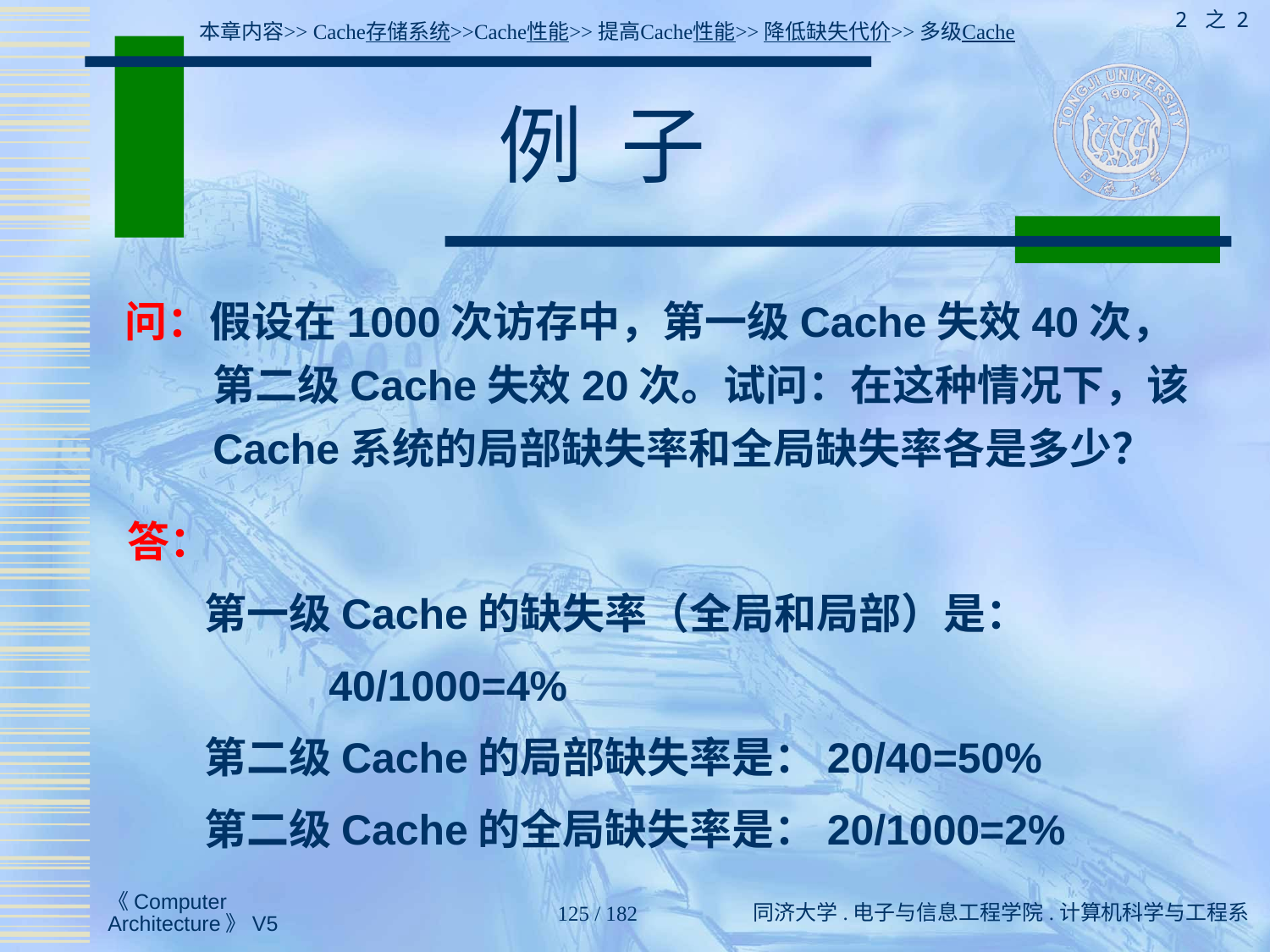

2 之 2
本章内容>> Cache存储系统>>Cache性能>>提高Cache性能>>降低缺失代价>>多级Cache
# 例  子
问：假设在1000次访存中，第一级Cache失效40次， 第二级Cache失效20次。试问：在这种情况下，该Cache系统的局部缺失率和全局缺失率各是多少？
答：
       第一级Cache的缺失率（全局和局部）是：
                 40/1000=4%
       第二级Cache的局部缺失率是：20/40=50%
       第二级Cache的全局缺失率是：20/1000=2%